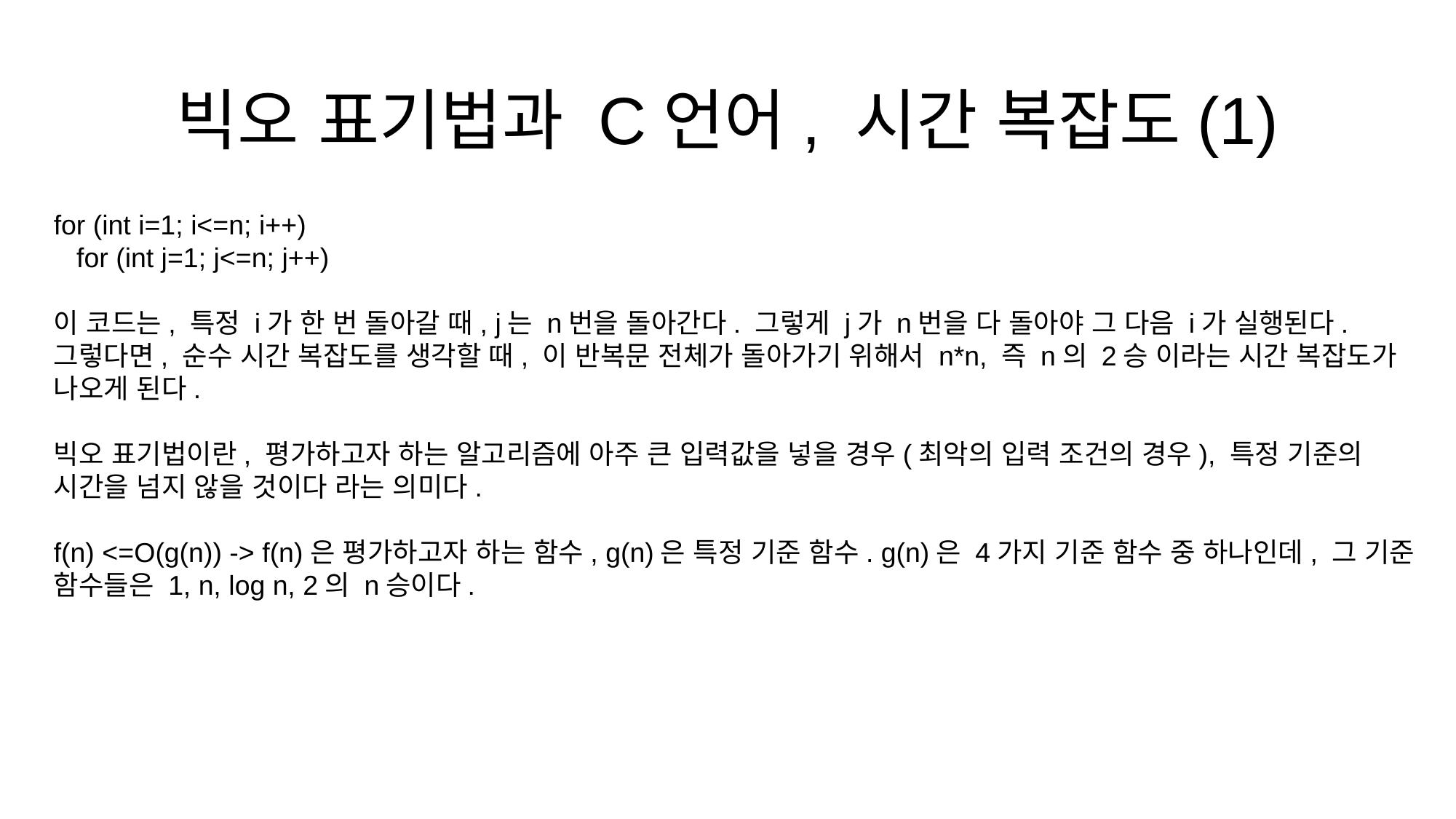

# 빅오 표기법과 C언어, 시간 복잡도(1)
for (int i=1; i<=n; i++)
   for (int j=1; j<=n; j++)

이 코드는, 특정 i가 한 번 돌아갈 때, j는 n번을 돌아간다. 그렇게 j가 n번을 다 돌아야 그 다음 i가 실행된다.
그렇다면, 순수 시간 복잡도를 생각할 때, 이 반복문 전체가 돌아가기 위해서 n*n, 즉 n의 2승 이라는 시간 복잡도가 나오게 된다.

빅오 표기법이란, 평가하고자 하는 알고리즘에 아주 큰 입력값을 넣을 경우(최악의 입력 조건의 경우), 특정 기준의 시간을 넘지 않을 것이다 라는 의미다.

f(n) <=O(g(n)) -> f(n)은 평가하고자 하는 함수, g(n)은 특정 기준 함수. g(n)은 4가지 기준 함수 중 하나인데, 그 기준 함수들은 1, n, log n, 2의 n승이다.